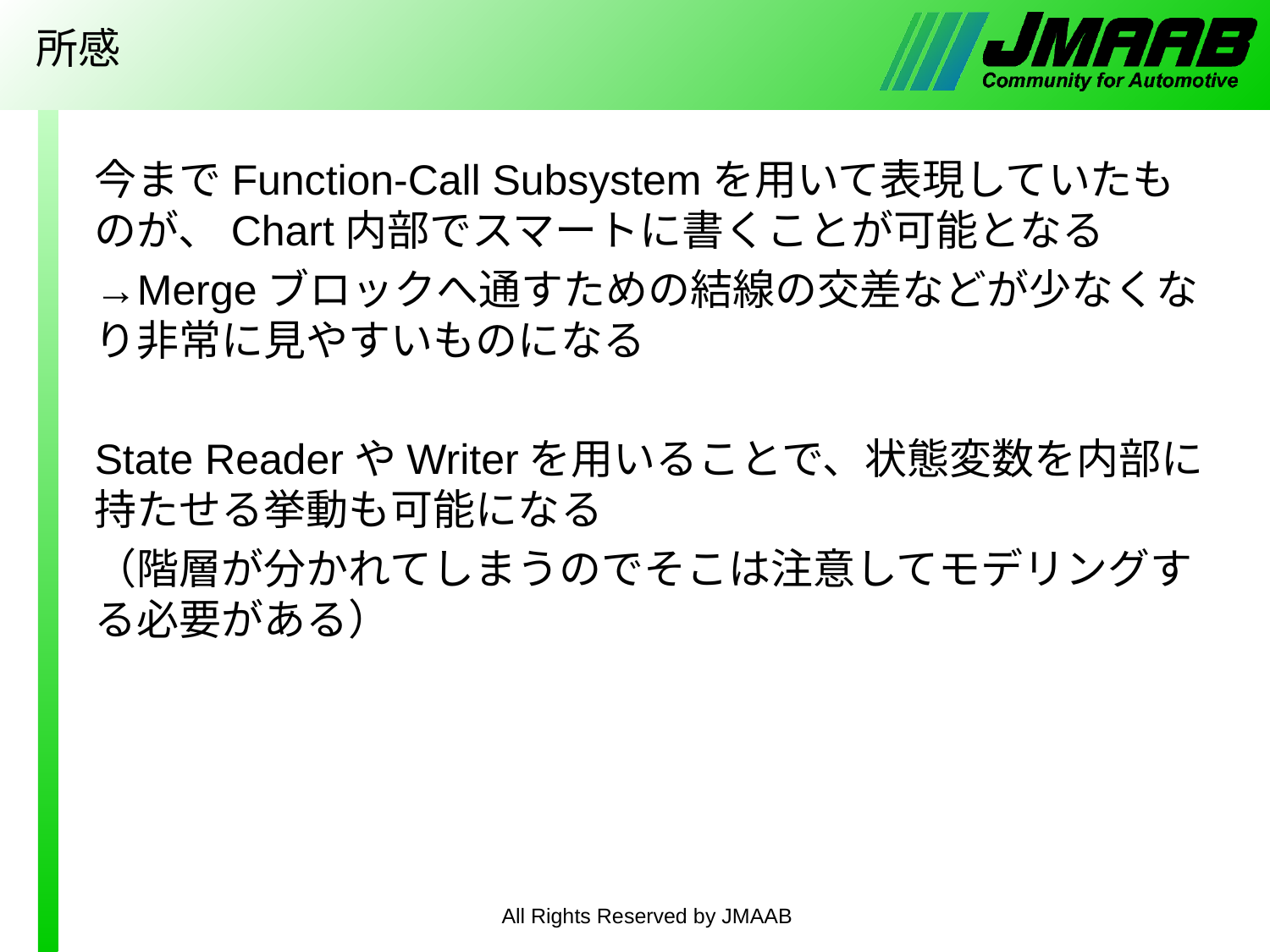

# 所感
今までFunction-Call Subsystemを用いて表現していたものが、Chart内部でスマートに書くことが可能となる
→Mergeブロックへ通すための結線の交差などが少なくなり非常に見やすいものになる

State ReaderやWriterを用いることで、状態変数を内部に持たせる挙動も可能になる
（階層が分かれてしまうのでそこは注意してモデリングする必要がある）